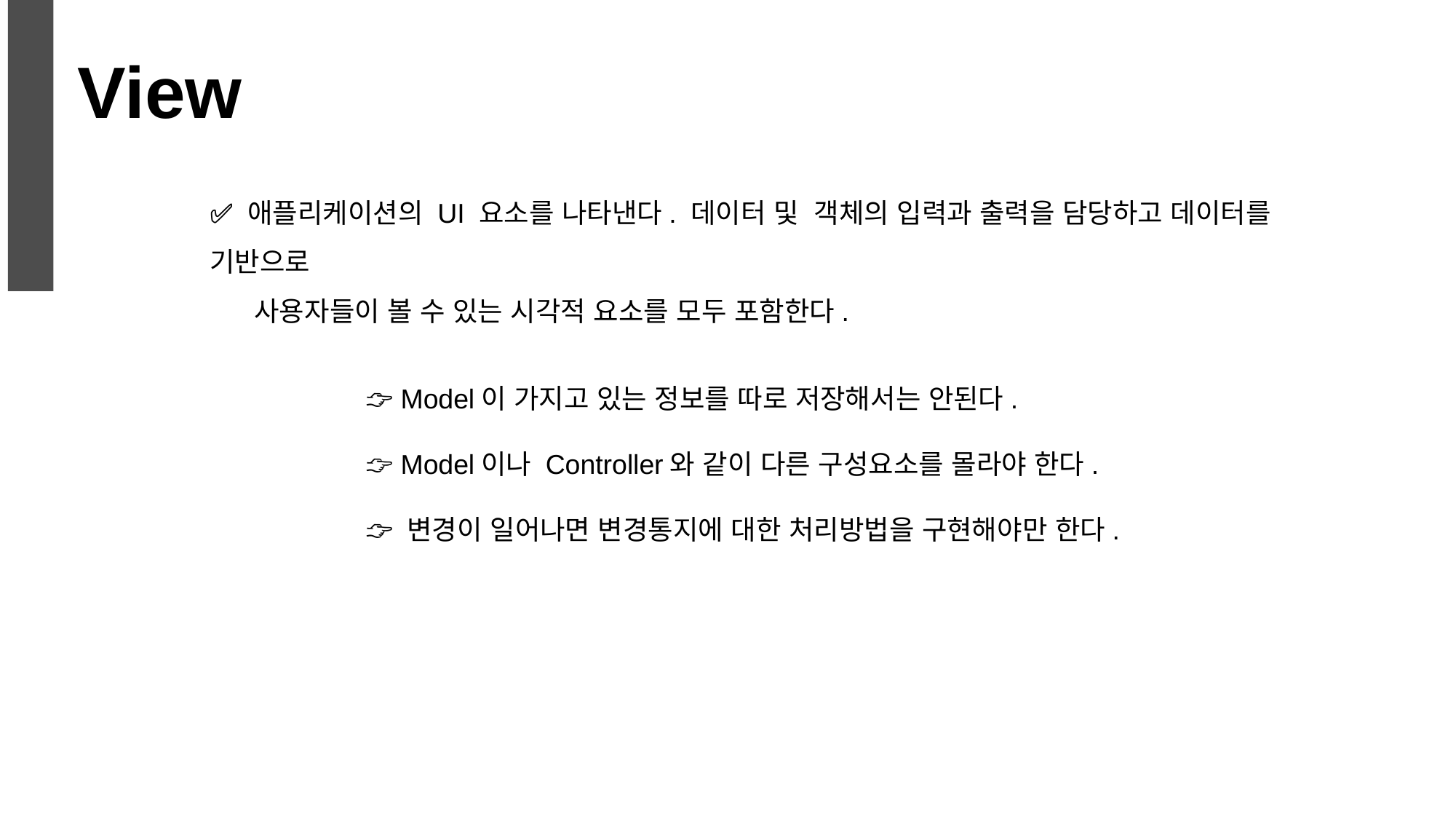

# View
✅ 애플리케이션의 UI 요소를 나타낸다. 데이터 및  객체의 입력과 출력을 담당하고 데이터를 기반으로
     사용자들이 볼 수 있는 시각적 요소를 모두 포함한다.
👉 Model이 가지고 있는 정보를 따로 저장해서는 안된다.
👉 Model이나 Controller와 같이 다른 구성요소를 몰라야 한다.
👉 변경이 일어나면 변경통지에 대한 처리방법을 구현해야만 한다.